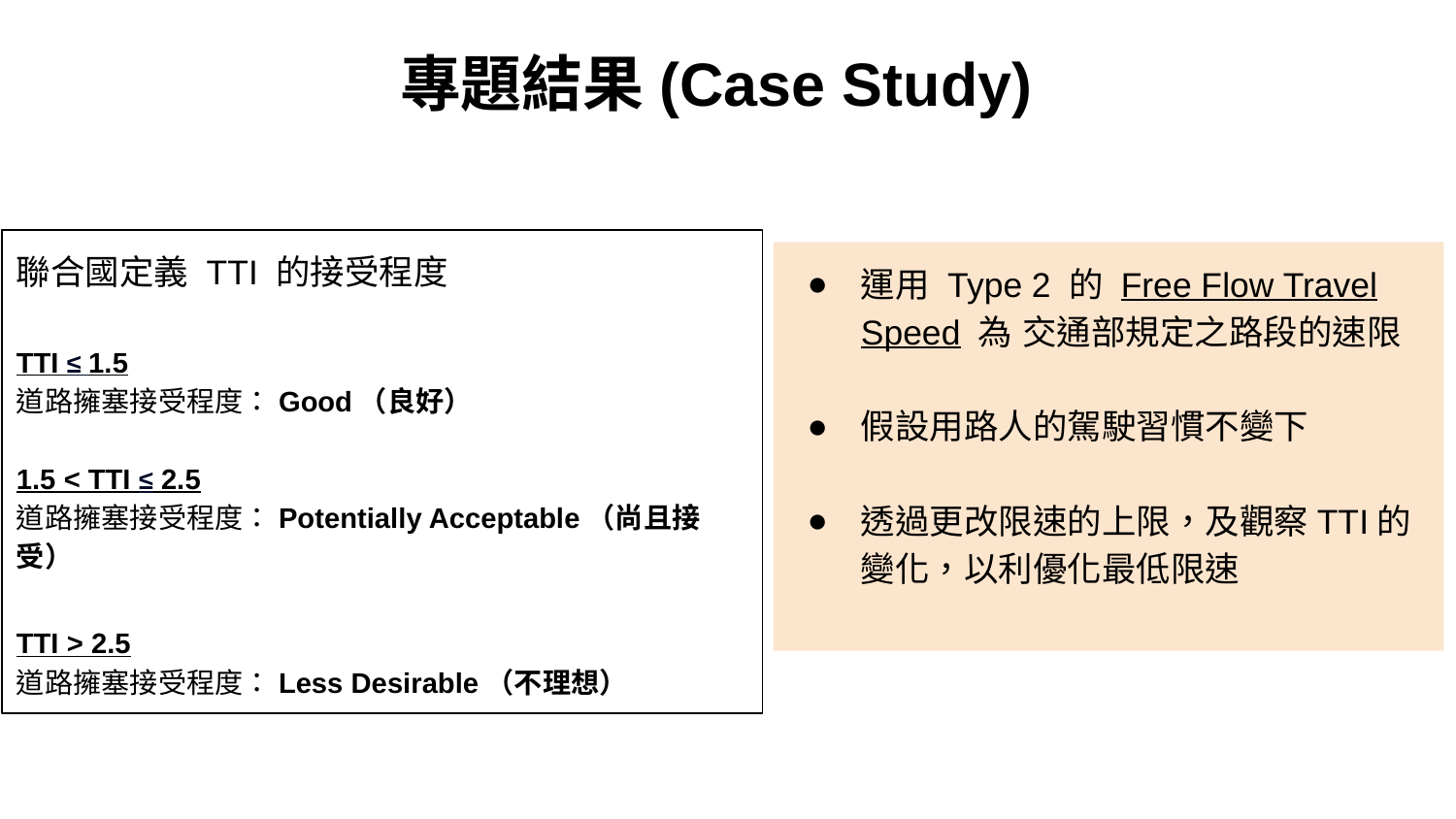

# 專題結果(Case Study)

聯合國定義 TTI 的接受程度

TTI ≤ 1.5
道路擁塞接受程度：Good（良好）

1.5 < TTI ≤ 2.5
道路擁塞接受程度：Potentially Acceptable（尚且接受）

TTI > 2.5
道路擁塞接受程度：Less Desirable（不理想）
運用 Type 2 的 Free Flow Travel Speed 為 交通部規定之路段的速限

假設用路人的駕駛習慣不變下

透過更改限速的上限，及觀察TTI的變化，以利優化最低限速